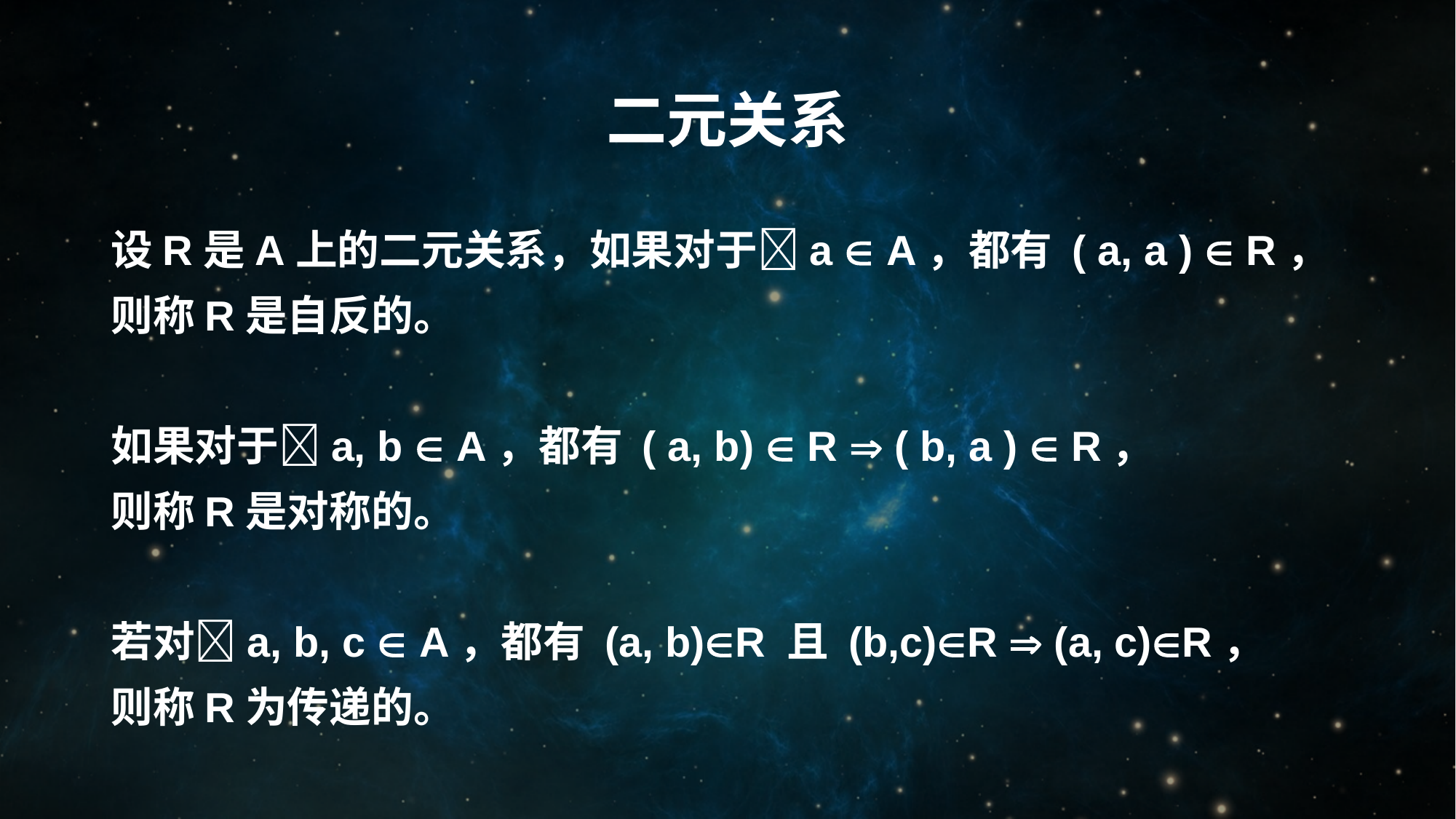

# 二元关系
设R是A上的二元关系，如果对于∀a ∈ A，都有 ( a, a ) ∈ R，
则称R是自反的。

如果对于∀a, b ∈ A，都有 ( a, b) ∈ R ⇒ ( b, a ) ∈ R，
则称R是对称的。

若对∀a, b, c ∈ A，都有 (a, b)∈R 且 (b,c)∈R ⇒ (a, c)∈R，
则称R为传递的。